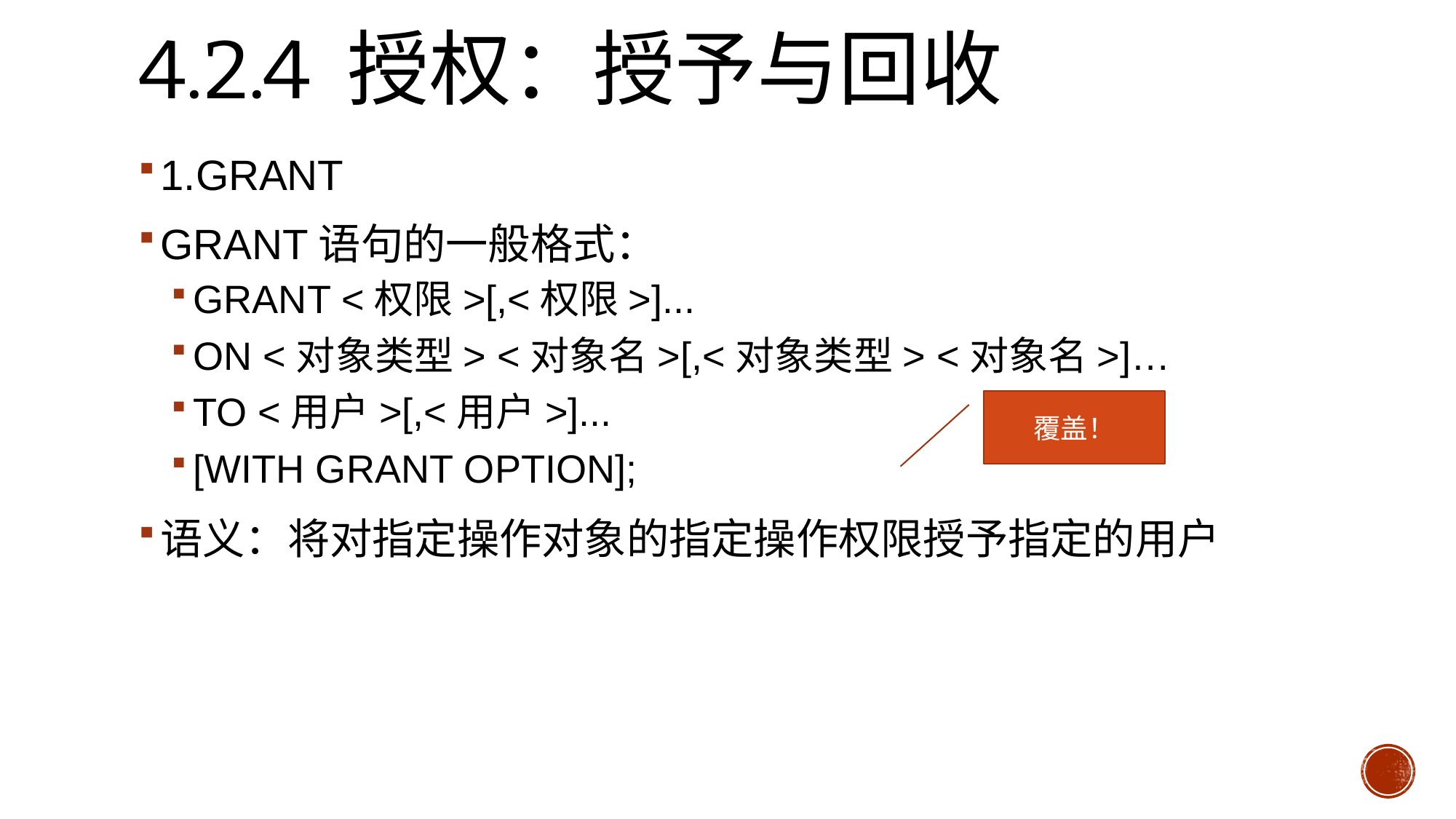

# 4.2.4 授权：授予与回收
1.GRANT
GRANT语句的一般格式：
GRANT <权限>[,<权限>]...
ON <对象类型> <对象名>[,<对象类型> <对象名>]…
TO <用户>[,<用户>]...
[WITH GRANT OPTION];
语义：将对指定操作对象的指定操作权限授予指定的用户

覆盖！
38